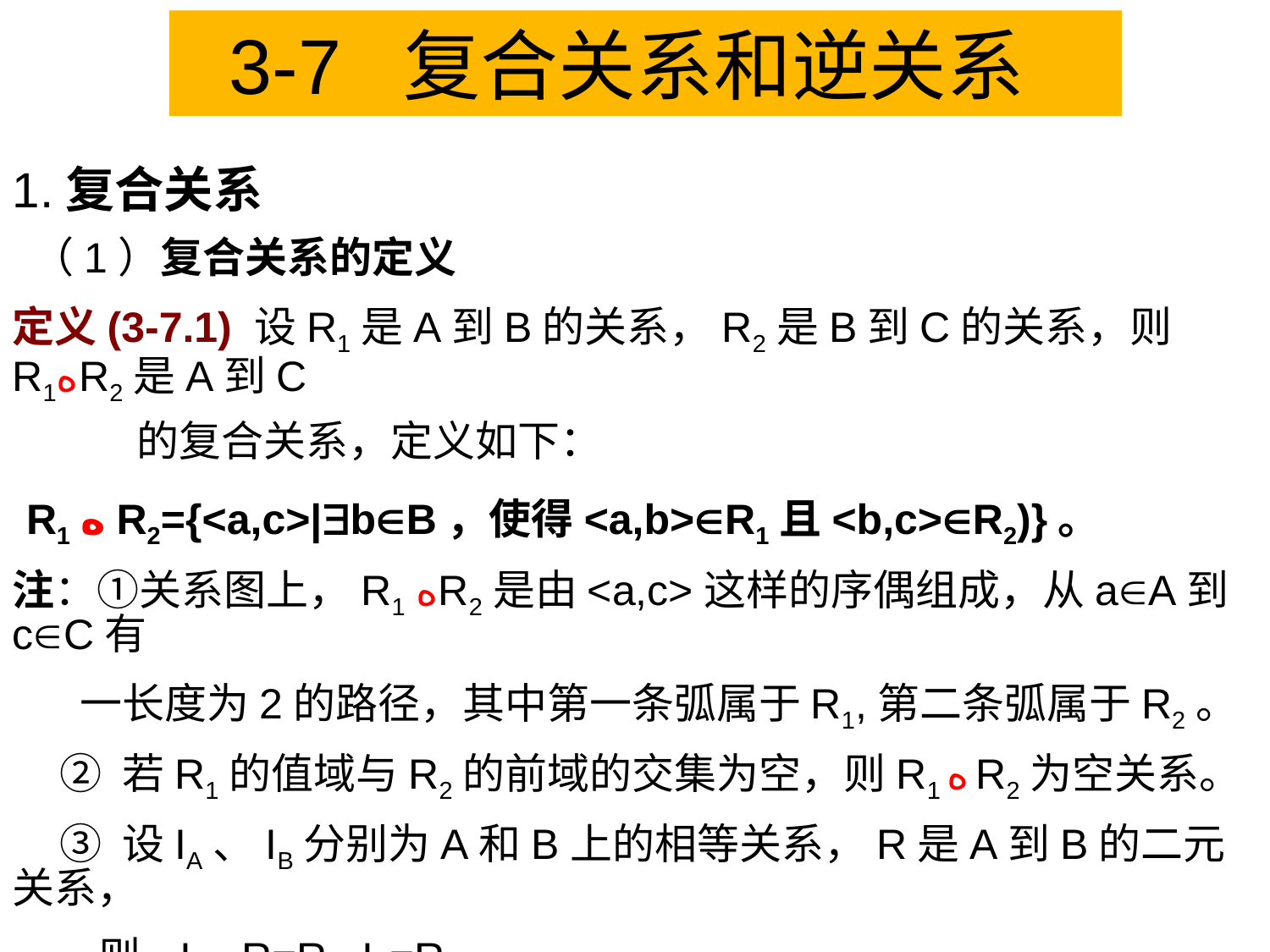

3-7  复合关系和逆关系
1.复合关系
 （1）复合关系的定义
定义(3-7.1) 设R1是A到B的关系，R2是B到C的关系，则R1هR2是A到C
            的复合关系，定义如下：
 R1 ه R2={<a,c>|∃b∈B，使得<a,b>∈R1且<b,c>∈R2)}。
注：①关系图上，R1 هR2是由<a,c>这样的序偶组成，从a∈A到c∈C有
      一长度为2的路径，其中第一条弧属于R1,第二条弧属于R2。
     ② 若R1的值域与R2的前域的交集为空，则R1 ه R2为空关系。
     ③ 设IA、IB分别为A和B上的相等关系，R是A到B的二元关系，
        则   IA ه R=R هIB=R。
                 （但 R ه IA,IB ه R无意义）